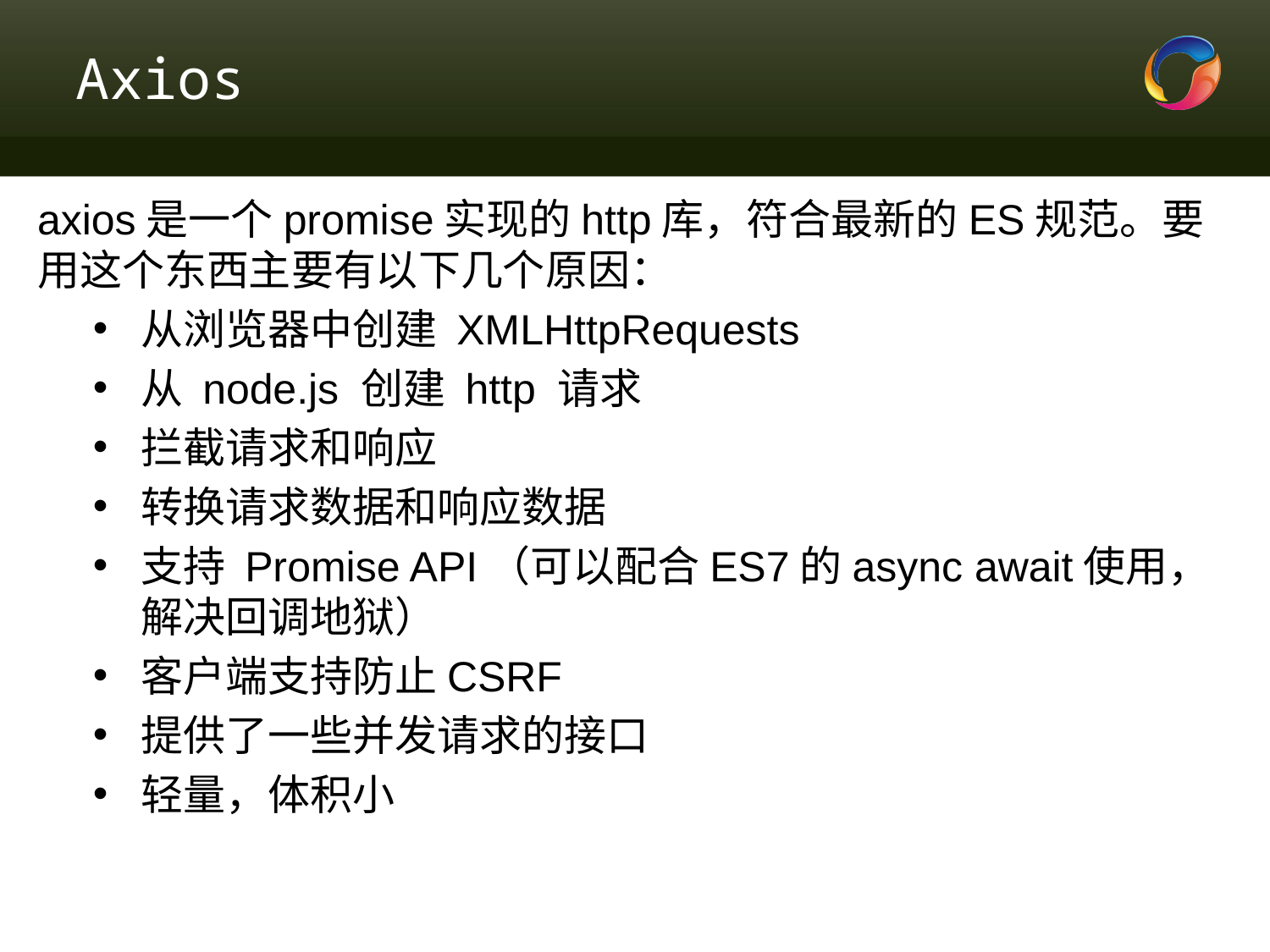

# Axios
axios是一个promise实现的http库，符合最新的ES规范。要用这个东西主要有以下几个原因：
从浏览器中创建 XMLHttpRequests
从 node.js 创建 http 请求
拦截请求和响应
转换请求数据和响应数据
支持 Promise API（可以配合ES7的async await使用，解决回调地狱）
客户端支持防止CSRF
提供了一些并发请求的接口
轻量，体积小